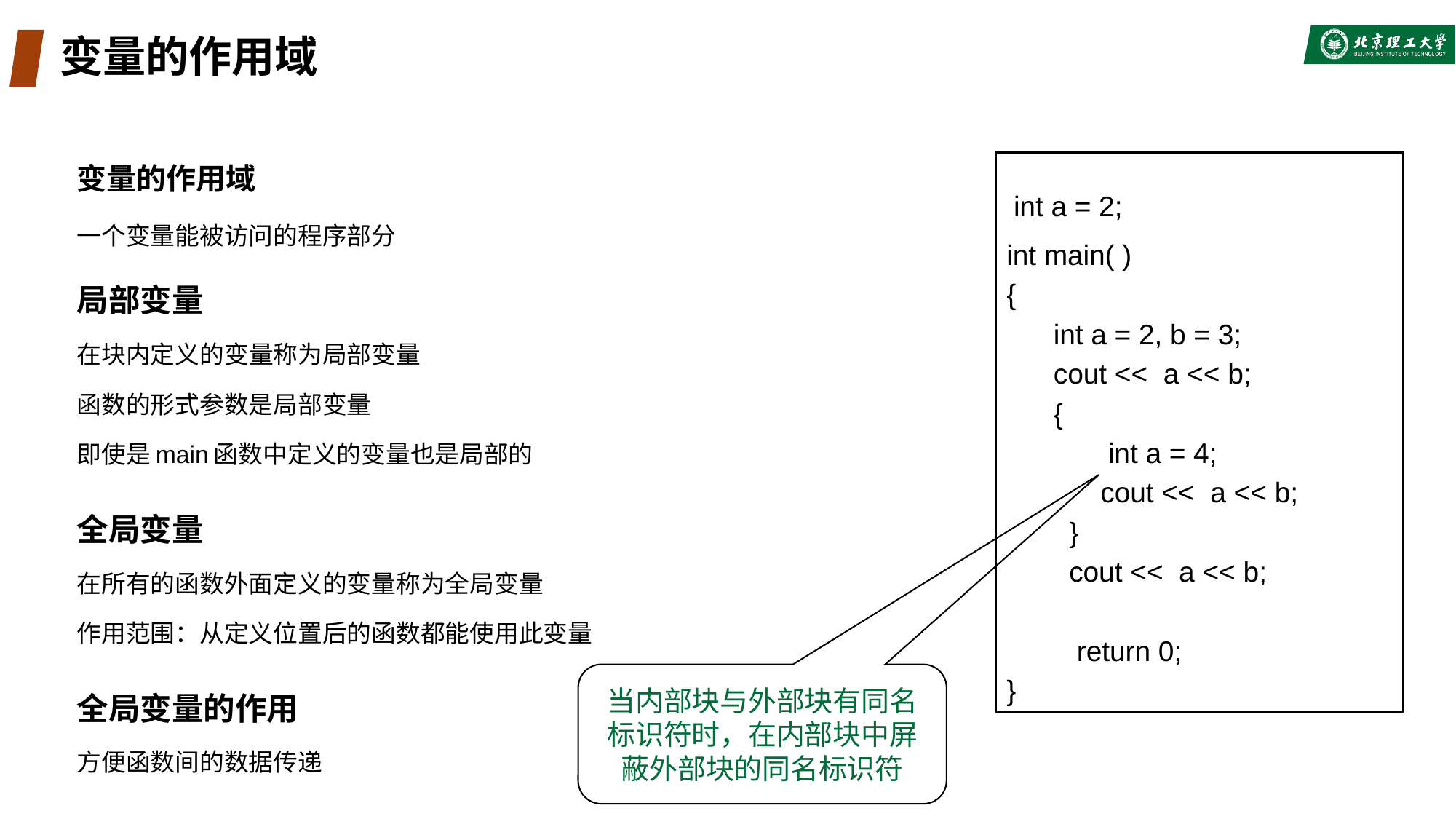

# 变量的作用域
变量的作用域
一个变量能被访问的程序部分
局部变量
在块内定义的变量称为局部变量
函数的形式参数是局部变量
即使是main函数中定义的变量也是局部的
全局变量
在所有的函数外面定义的变量称为全局变量
作用范围：从定义位置后的函数都能使用此变量
全局变量的作用
方便函数间的数据传递

int main( )
{
      int a = 2, b = 3;
      cout <<  a << b;
      {
             int a = 4;
            cout <<  a << b;
        }
        cout <<  a << b;

         return 0;
}
int a = 2;
当内部块与外部块有同名标识符时，在内部块中屏蔽外部块的同名标识符